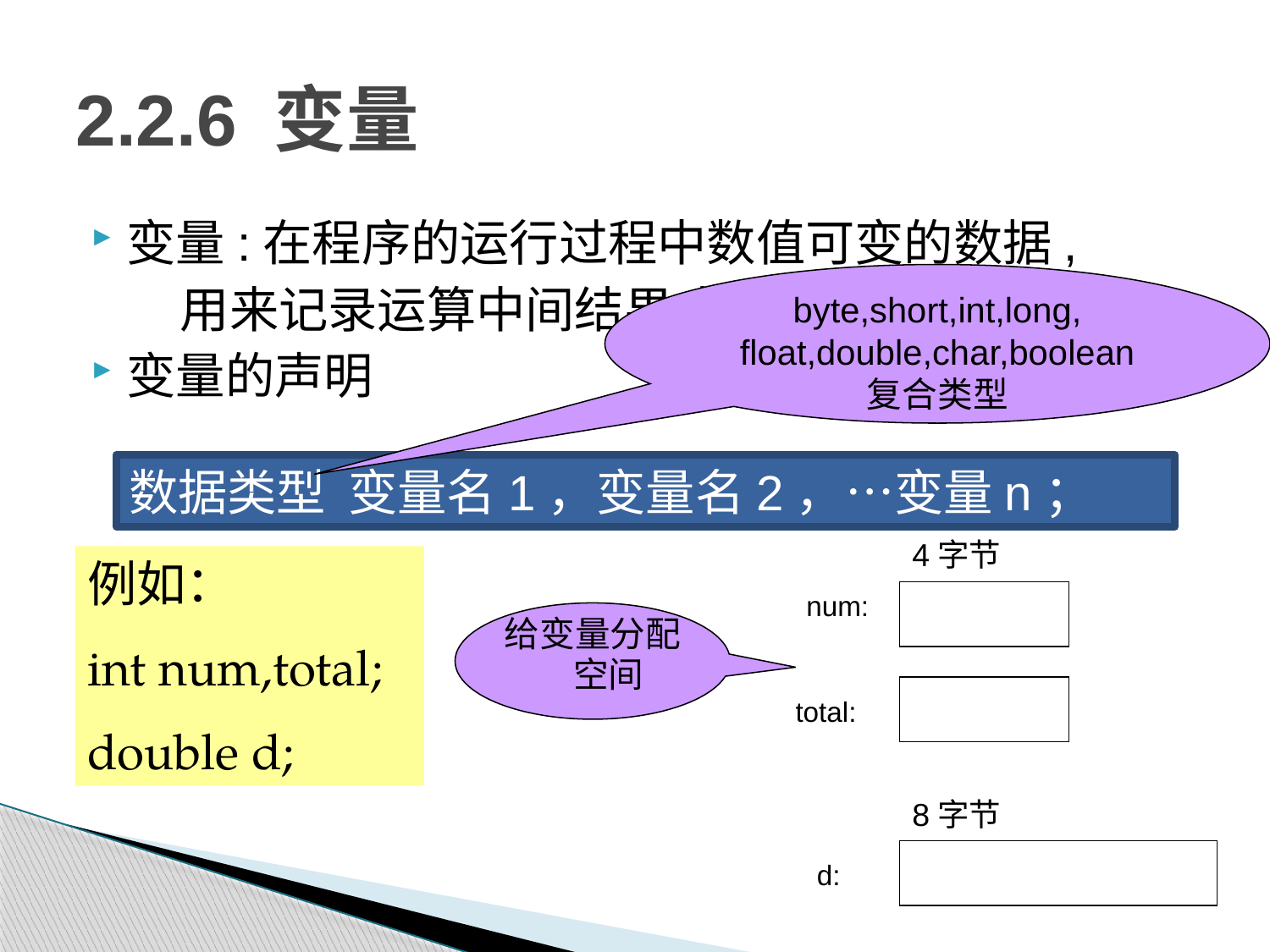

# 2.2.6 变量
变量:在程序的运行过程中数值可变的数据,
       用来记录运算中间结果或保存数据。
变量的声明
byte,short,int,long, float,double,char,boolean
复合类型
数据类型  变量名1，变量名2，…变量n；
4字节
num:

total:
8字节

d:
例如：
int num,total;
double d;
给变量分配
   空间